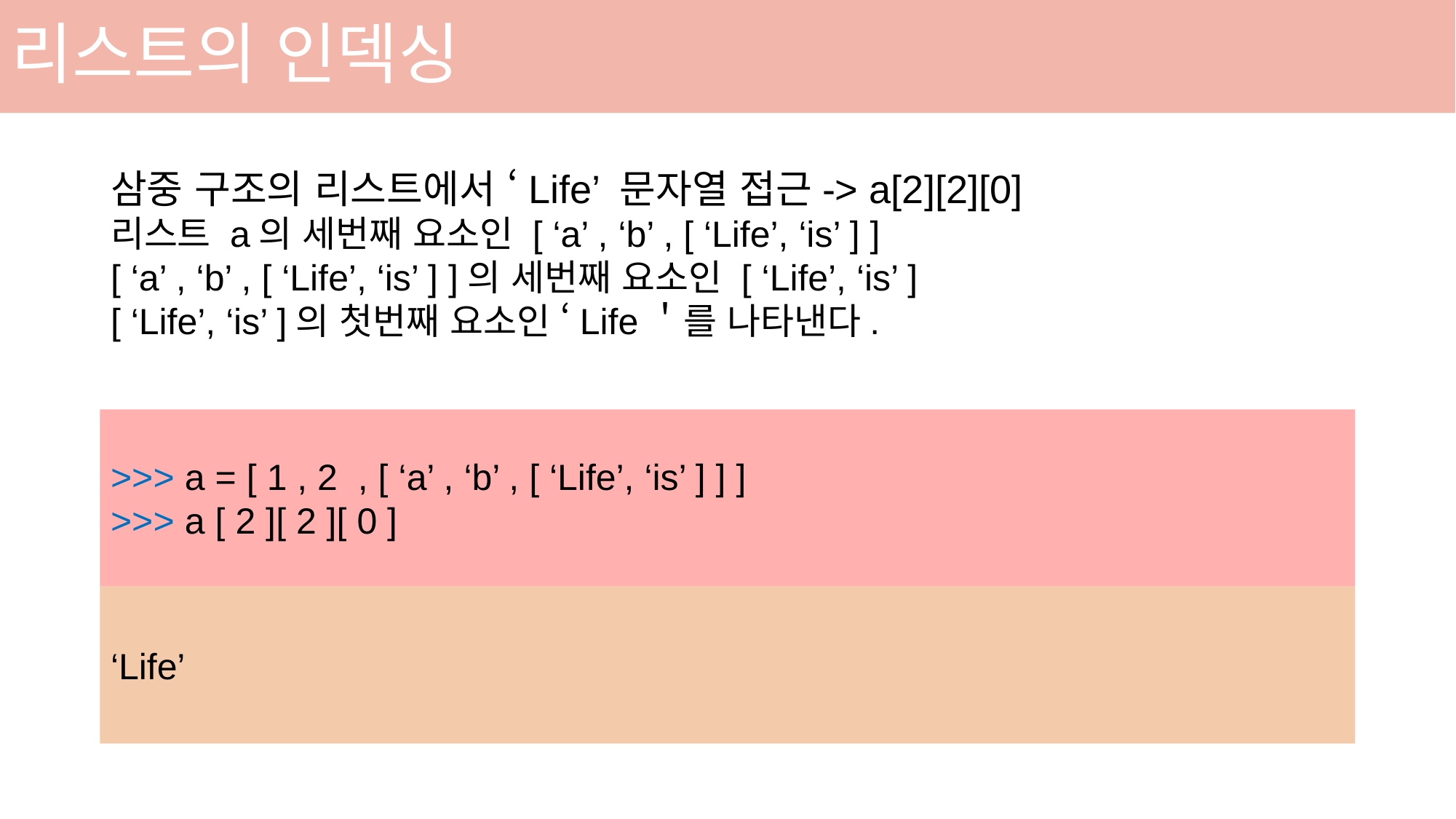

# 리스트의 인덱싱
삼중 구조의 리스트에서 ‘Life’ 문자열 접근-> a[2][2][0]
리스트 a의 세번째 요소인 [ ‘a’ , ‘b’ , [ ‘Life’, ‘is’ ] ]
[ ‘a’ , ‘b’ , [ ‘Life’, ‘is’ ] ]의 세번째 요소인 [ ‘Life’, ‘is’ ]
[ ‘Life’, ‘is’ ]의 첫번째 요소인 ‘Life＇를 나타낸다.
>>> a = [ 1 , 2  , [ ‘a’ , ‘b’ , [ ‘Life’, ‘is’ ] ] ]
>>> a [ 2 ][ 2 ][ 0 ]
‘Life’